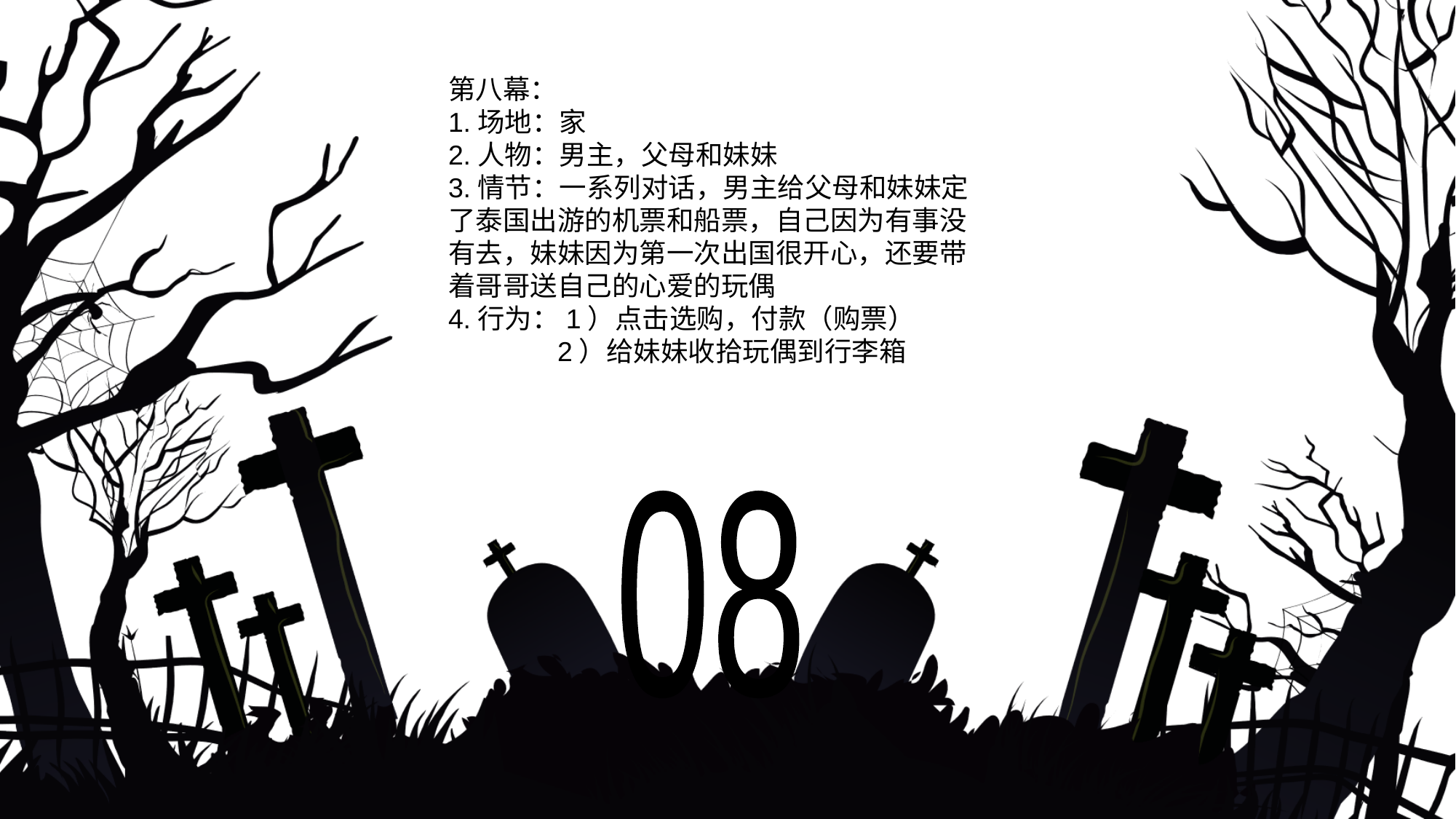

第八幕：
1.场地：家
2.人物：男主，父母和妹妹
3.情节：一系列对话，男主给父母和妹妹定了泰国出游的机票和船票，自己因为有事没有去，妹妹因为第一次出国很开心，还要带着哥哥送自己的心爱的玩偶
4.行为：1）点击选购，付款（购票）
	2）给妹妹收拾玩偶到行李箱

08